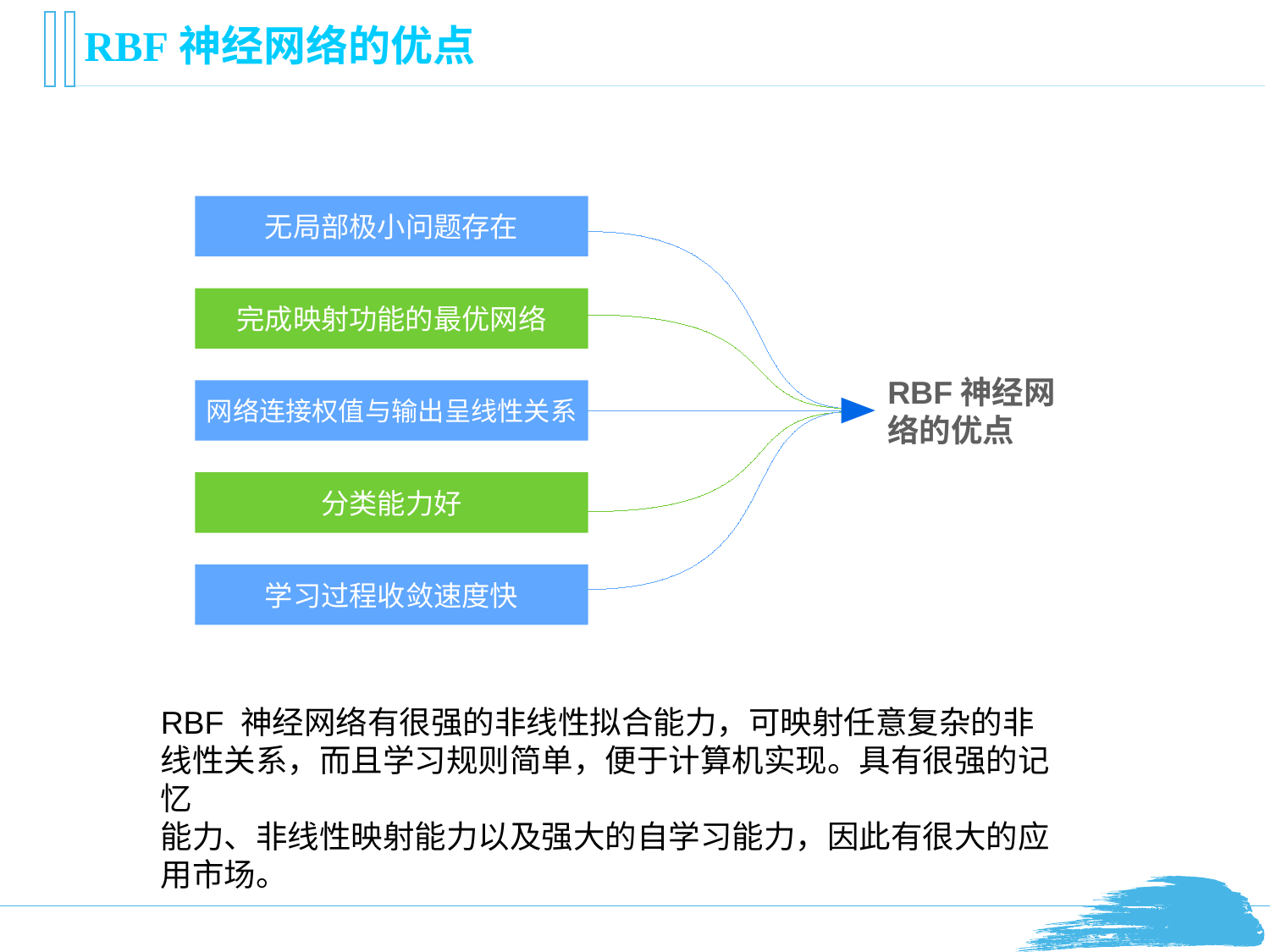

RBF神经网络的优点

无局部极小问题存在

完成映射功能的最优网络

RBF神经网络的优点
网络连接权值与输出呈线性关系

分类能力好
学习过程收敛速度快
RBF 神经网络有很强的非线性拟合能力，可映射任意复杂的非线性关系，而且学习规则简单，便于计算机实现。具有很强的记忆
能力、非线性映射能力以及强大的自学习能力，因此有很大的应用市场。